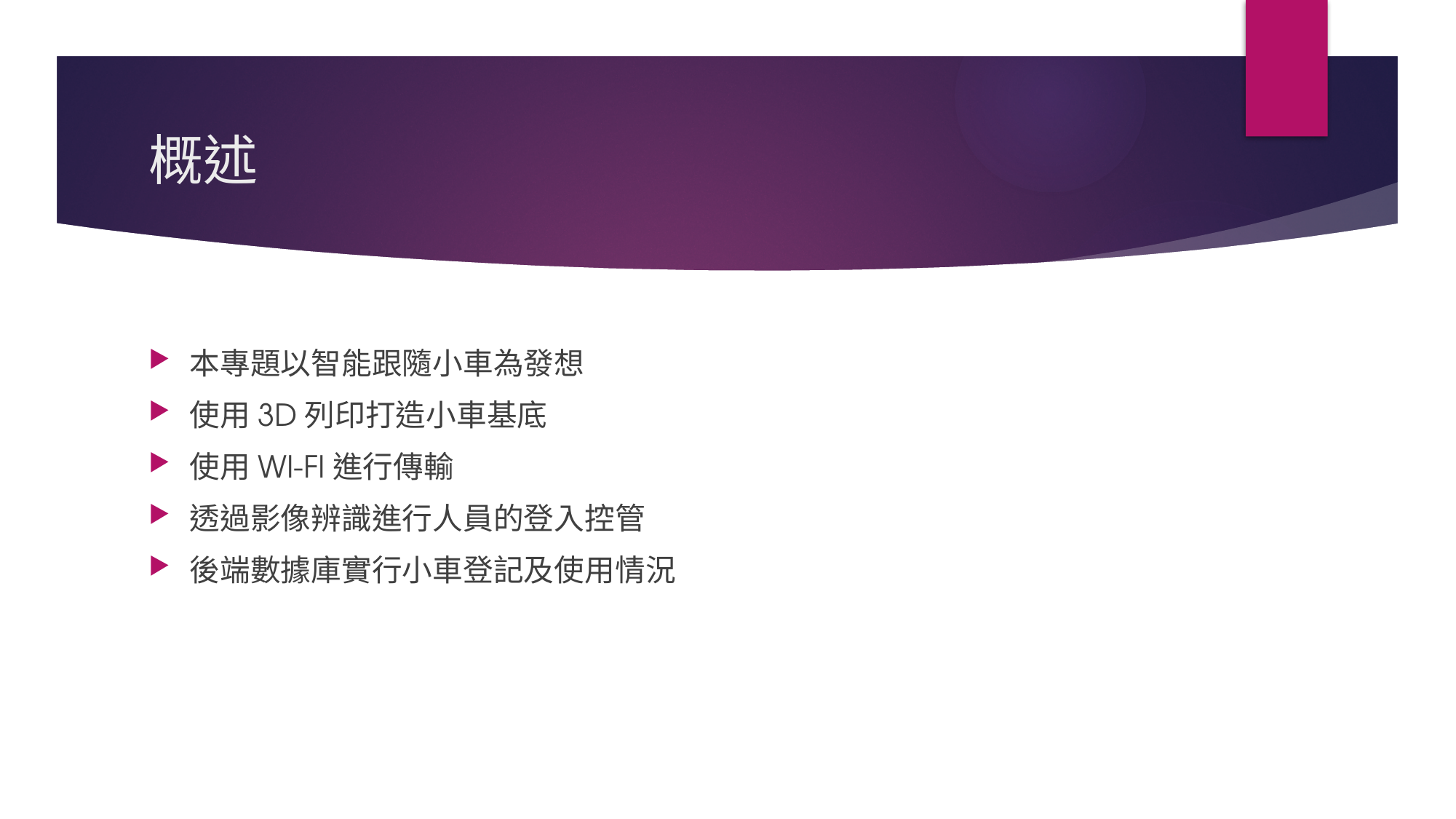

# 概述
本專題以智能跟隨小車為發想
使用3D列印打造小車基底
使用WI-FI進行傳輸
透過影像辨識進行人員的登入控管
後端數據庫實行小車登記及使用情況